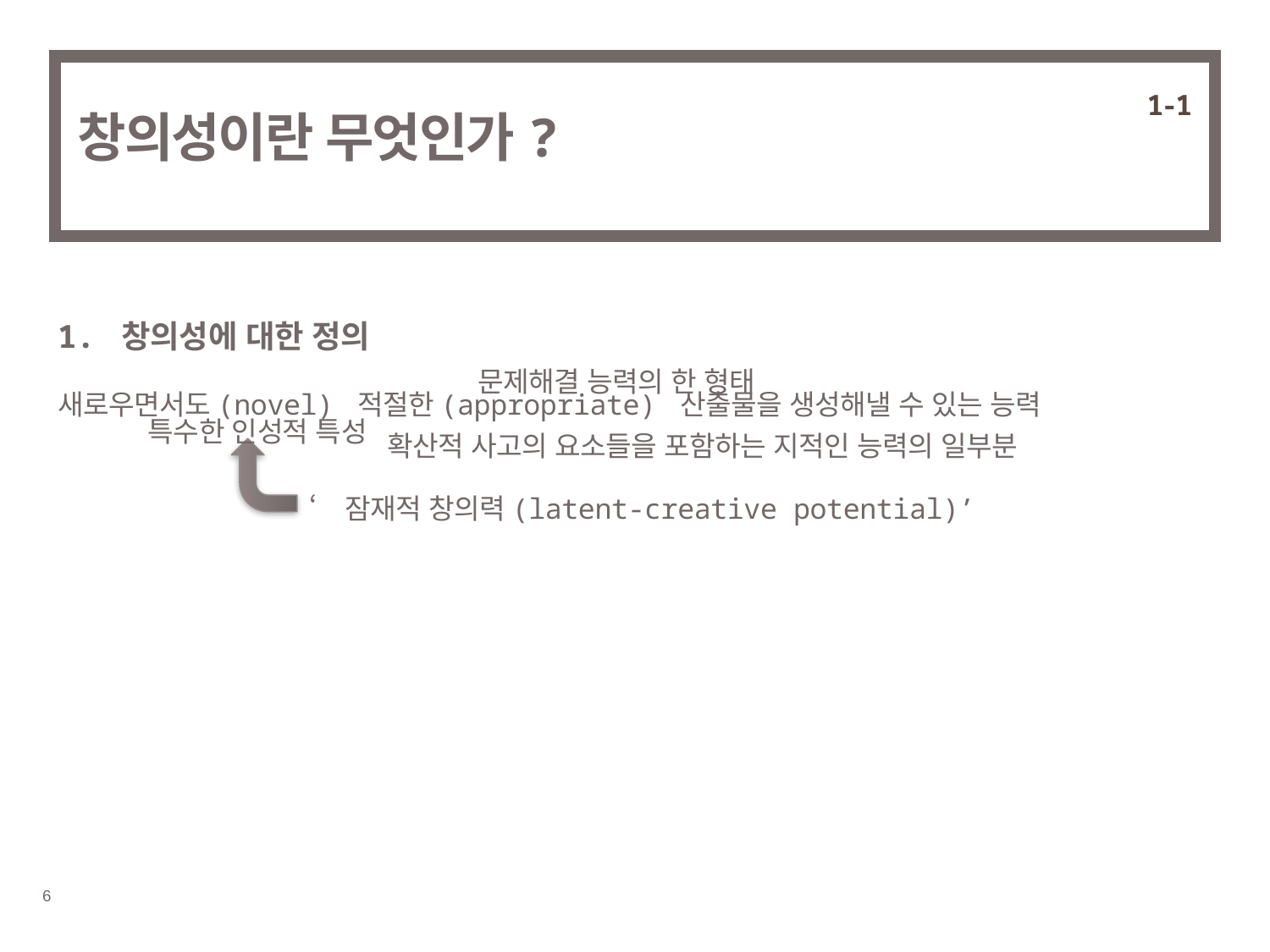

1-1

# 창의성이란 무엇인가?
1. 창의성에 대한 정의
문제해결 능력의 한 형태
새로우면서도(novel) 적절한(appropriate) 산출물을 생성해낼 수 있는 능력
특수한 인성적 특성
확산적 사고의 요소들을 포함하는 지적인 능력의 일부분

‘잠재적 창의력(latent-creative potential)’